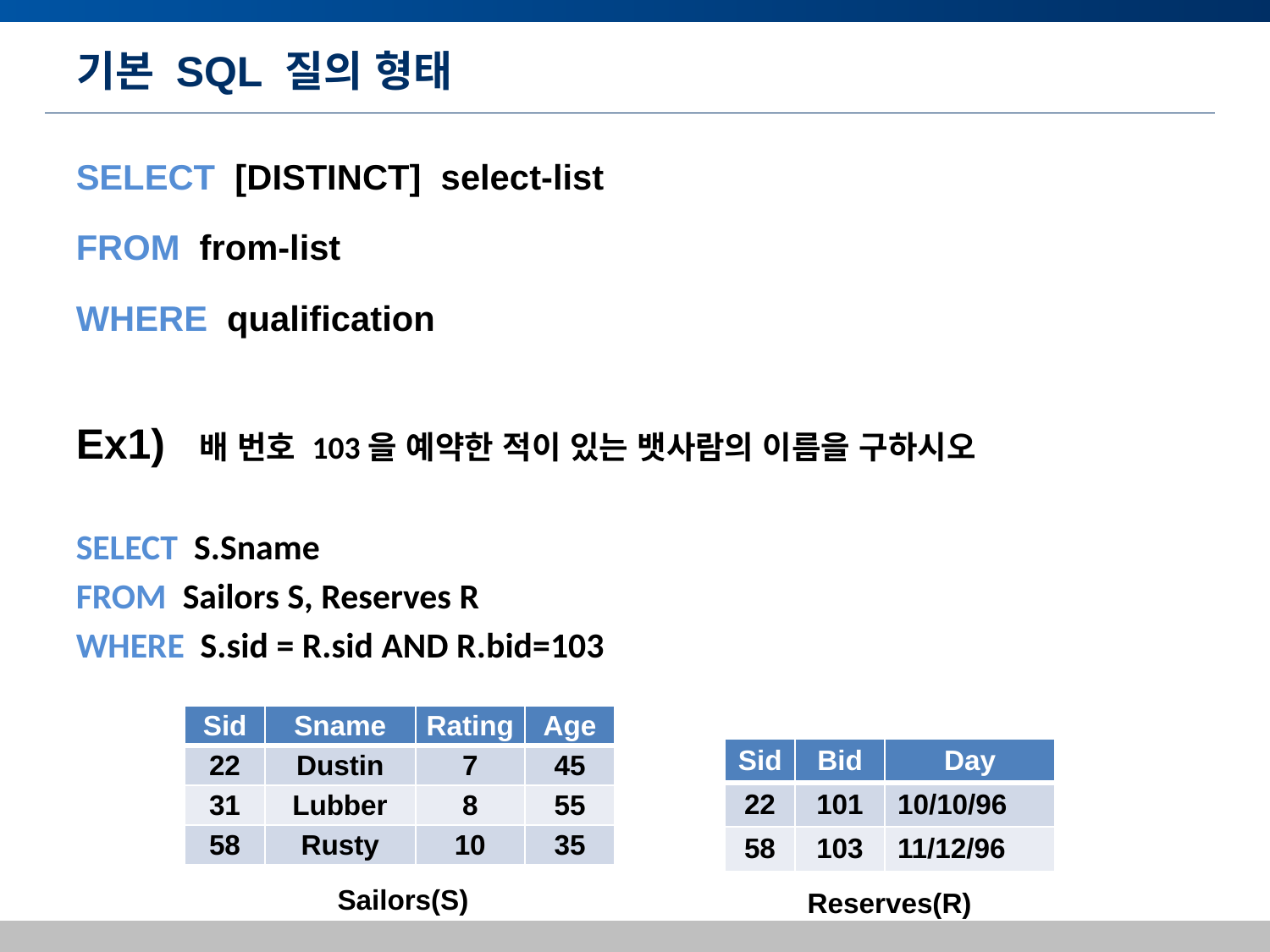

# 기본 SQL 질의 형태
SELECT  [DISTINCT]  select-list
FROM  from-list
WHERE  qualification

Ex1)  배 번호 103을 예약한 적이 있는 뱃사람의 이름을 구하시오

SELECT  S.Sname
FROM  Sailors S, Reserves R
WHERE  S.sid = R.sid AND R.bid=103

| Sid | Sname | Rating | Age |
| --- | --- | --- | --- |
| 22 | Dustin | 7 | 45 |
| 31 | Lubber | 8 | 55 |
| 58 | Rusty | 10 | 35 |
| Sid | Bid | Day |
| --- | --- | --- |
| 22 | 101 | 10/10/96 |
| 58 | 103 | 11/12/96 |
Sailors(S)
Reserves(R)